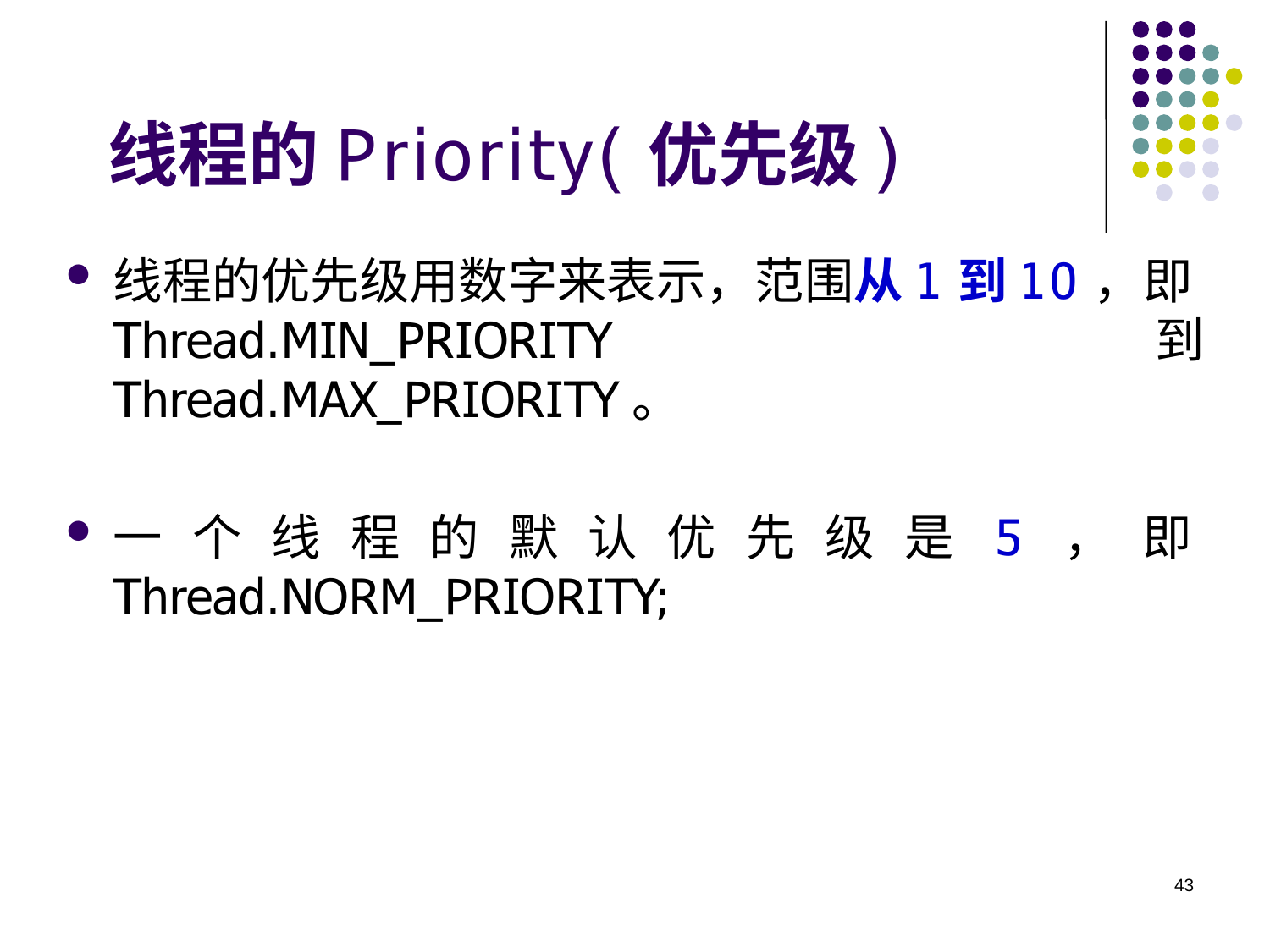

# 线程的Priority(优先级)
线程的优先级用数字来表示，范围从1到10，即Thread.MIN_PRIORITY 到 Thread.MAX_PRIORITY。

一个线程的默认优先级是5，即Thread.NORM_PRIORITY;

43